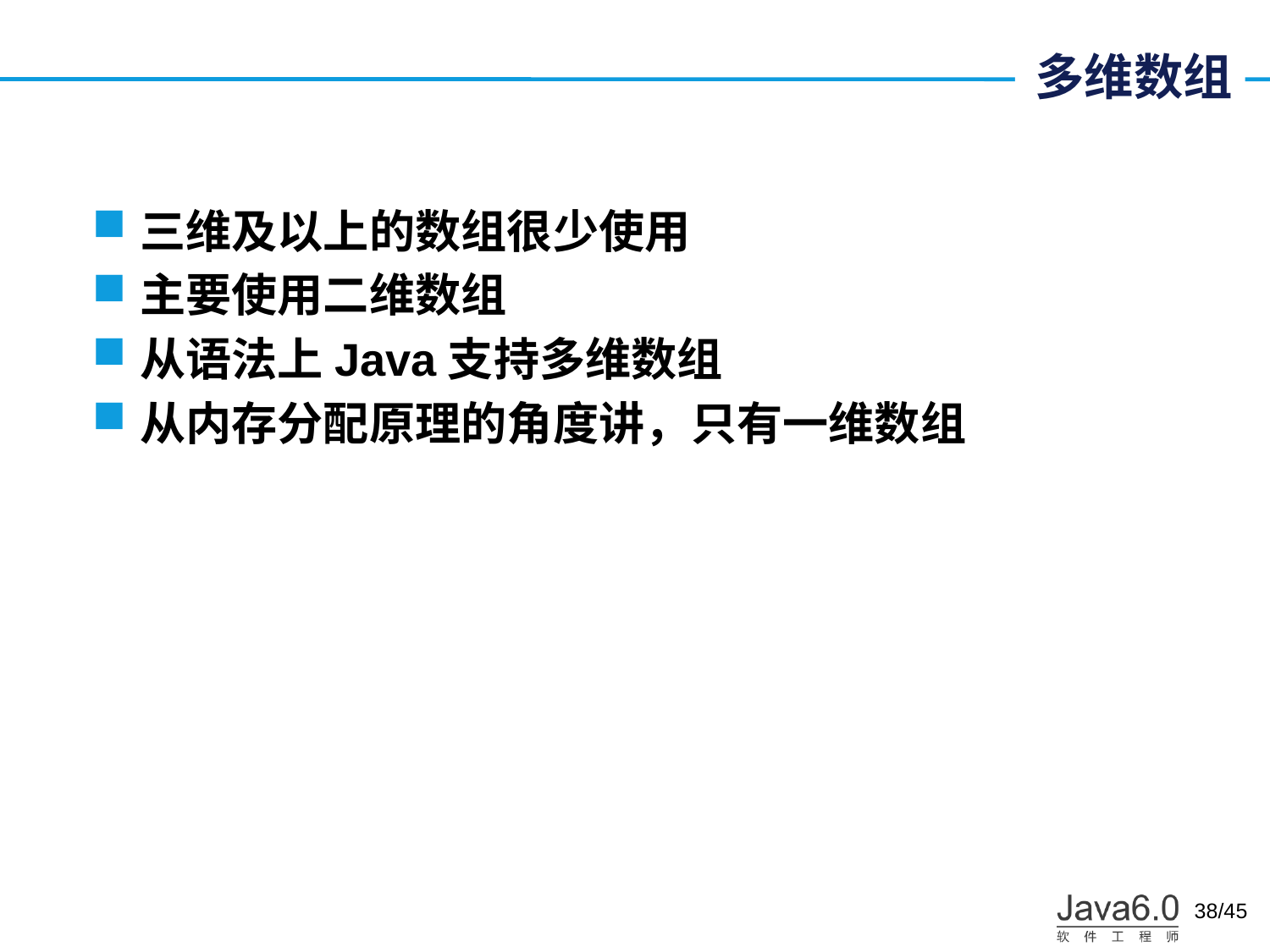

# 多维数组
三维及以上的数组很少使用
主要使用二维数组
从语法上Java支持多维数组
从内存分配原理的角度讲，只有一维数组

38/45